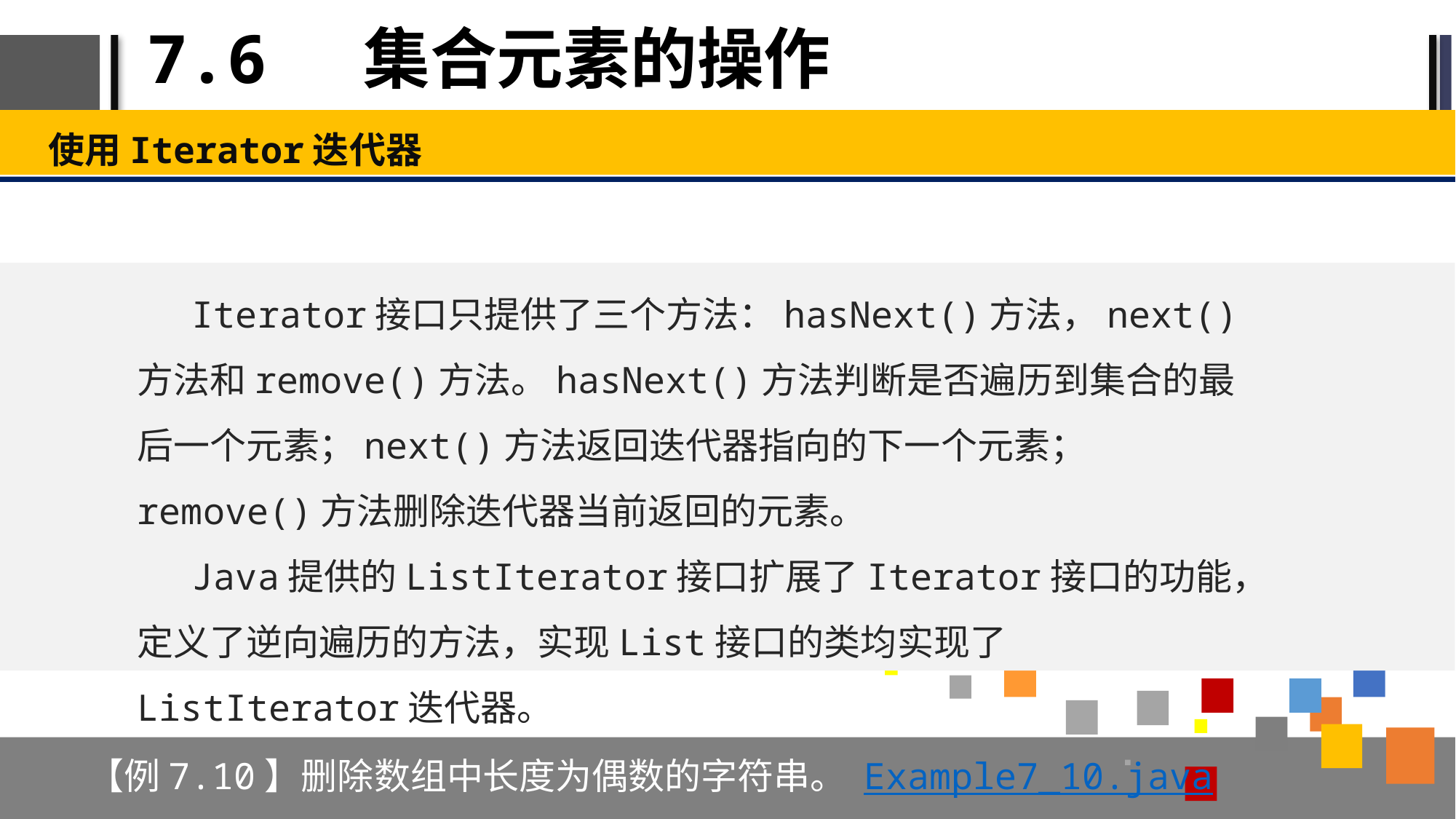

# 7.6  集合元素的操作

使用Iterator迭代器

Iterator接口只提供了三个方法：hasNext()方法，next()方法和remove()方法。hasNext()方法判断是否遍历到集合的最后一个元素；next()方法返回迭代器指向的下一个元素；remove()方法删除迭代器当前返回的元素。
Java提供的ListIterator接口扩展了Iterator接口的功能，定义了逆向遍历的方法，实现List接口的类均实现了ListIterator迭代器。

【例7.10】删除数组中长度为偶数的字符串。 Example7_10.java